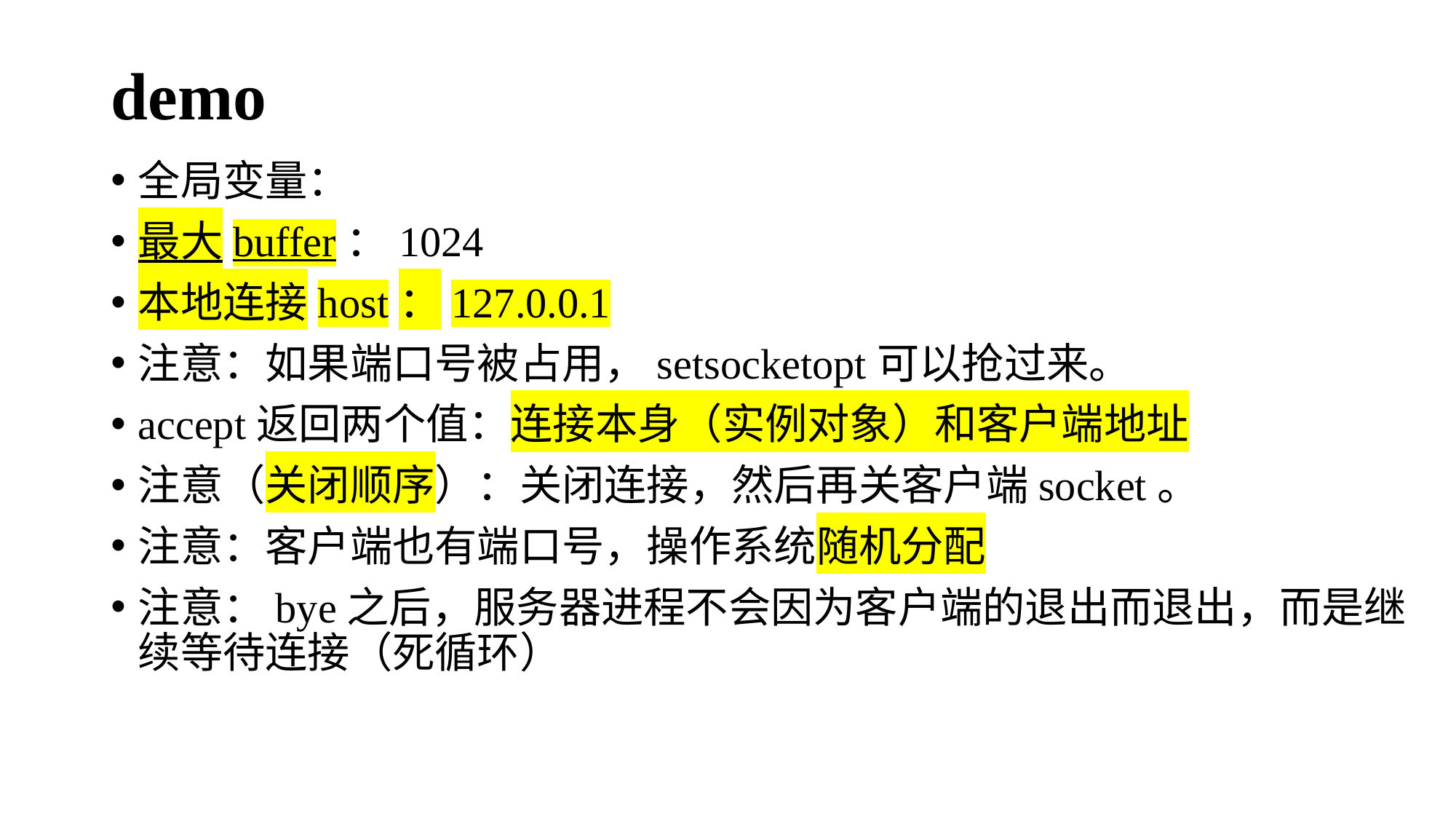

# demo
全局变量：
最大buffer：1024
本地连接host：127.0.0.1
注意：如果端口号被占用，setsocketopt可以抢过来。
accept返回两个值：连接本身（实例对象）和客户端地址
注意（关闭顺序）：关闭连接，然后再关客户端socket。
注意：客户端也有端口号，操作系统随机分配
注意：bye之后，服务器进程不会因为客户端的退出而退出，而是继续等待连接（死循环）